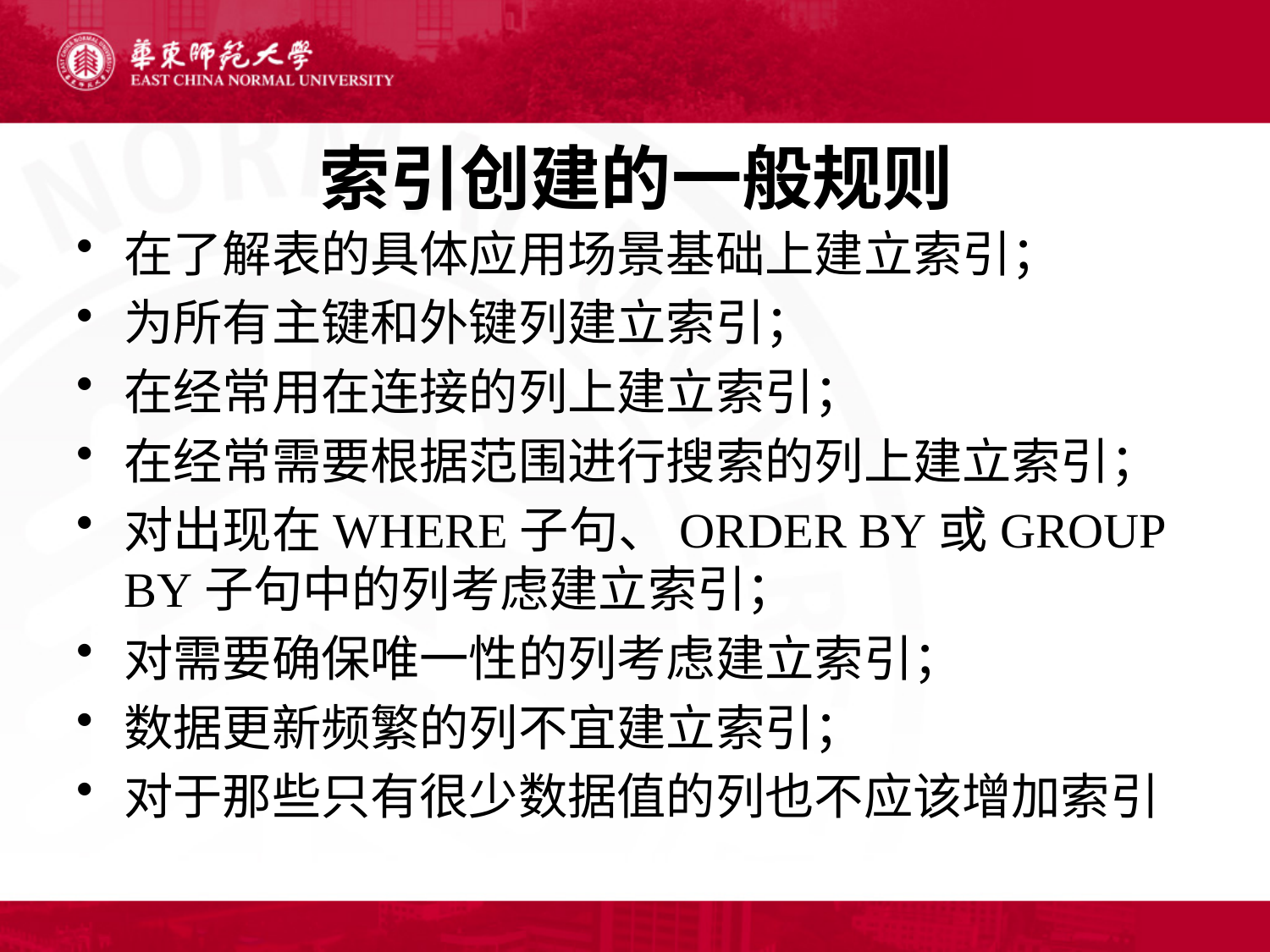

# 索引创建的一般规则
在了解表的具体应用场景基础上建立索引；
为所有主键和外键列建立索引；
在经常用在连接的列上建立索引；
在经常需要根据范围进行搜索的列上建立索引；
对出现在WHERE子句、ORDER BY或GROUP BY子句中的列考虑建立索引；
对需要确保唯一性的列考虑建立索引；
数据更新频繁的列不宜建立索引；
对于那些只有很少数据值的列也不应该增加索引